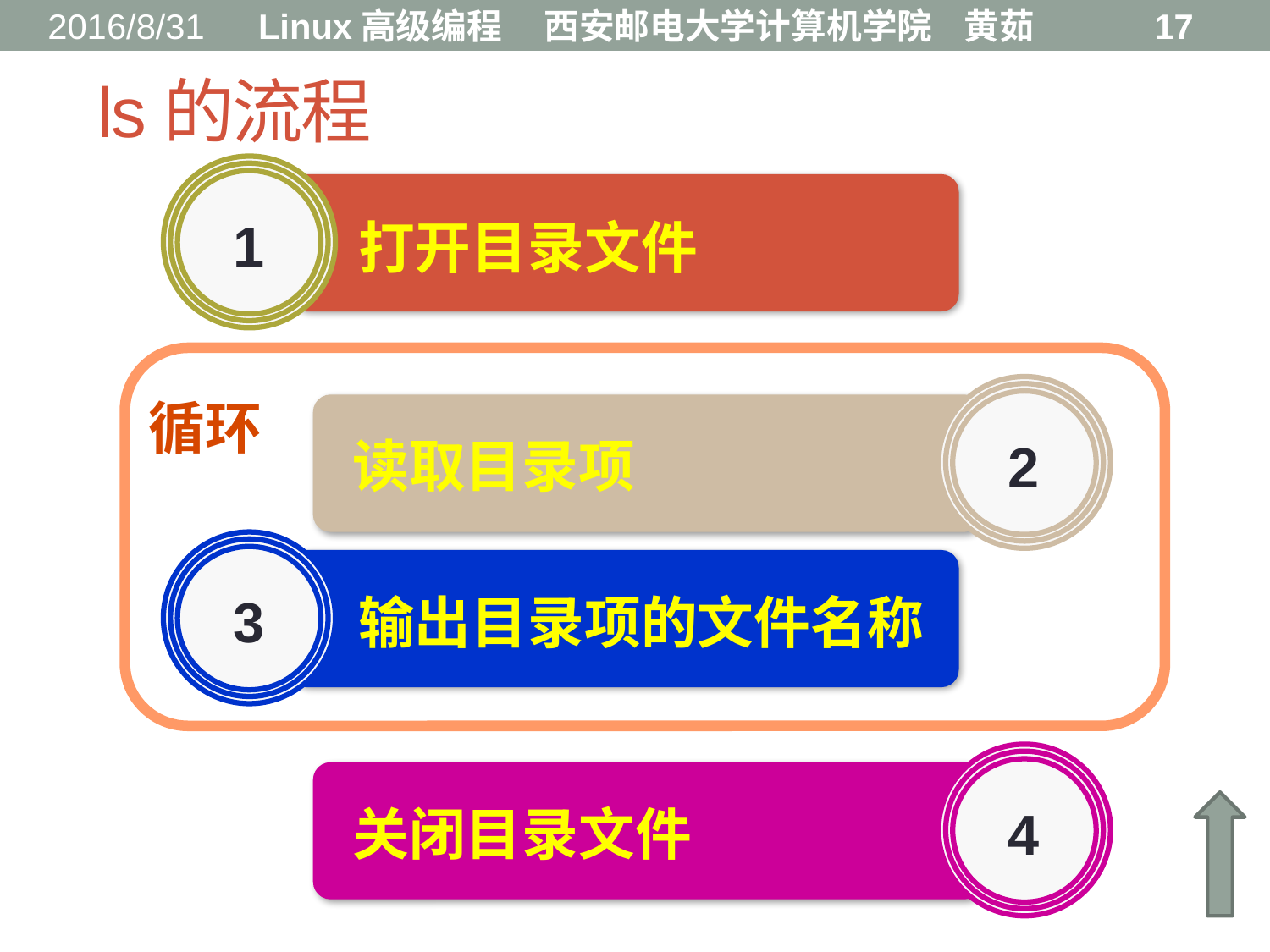

2016/8/31
Linux高级编程    西安邮电大学计算机学院   黄茹
17
# ls的流程

1
 打开目录文件

循环

 读取目录项
2

3
 输出目录项的文件名称

 关闭目录文件
4